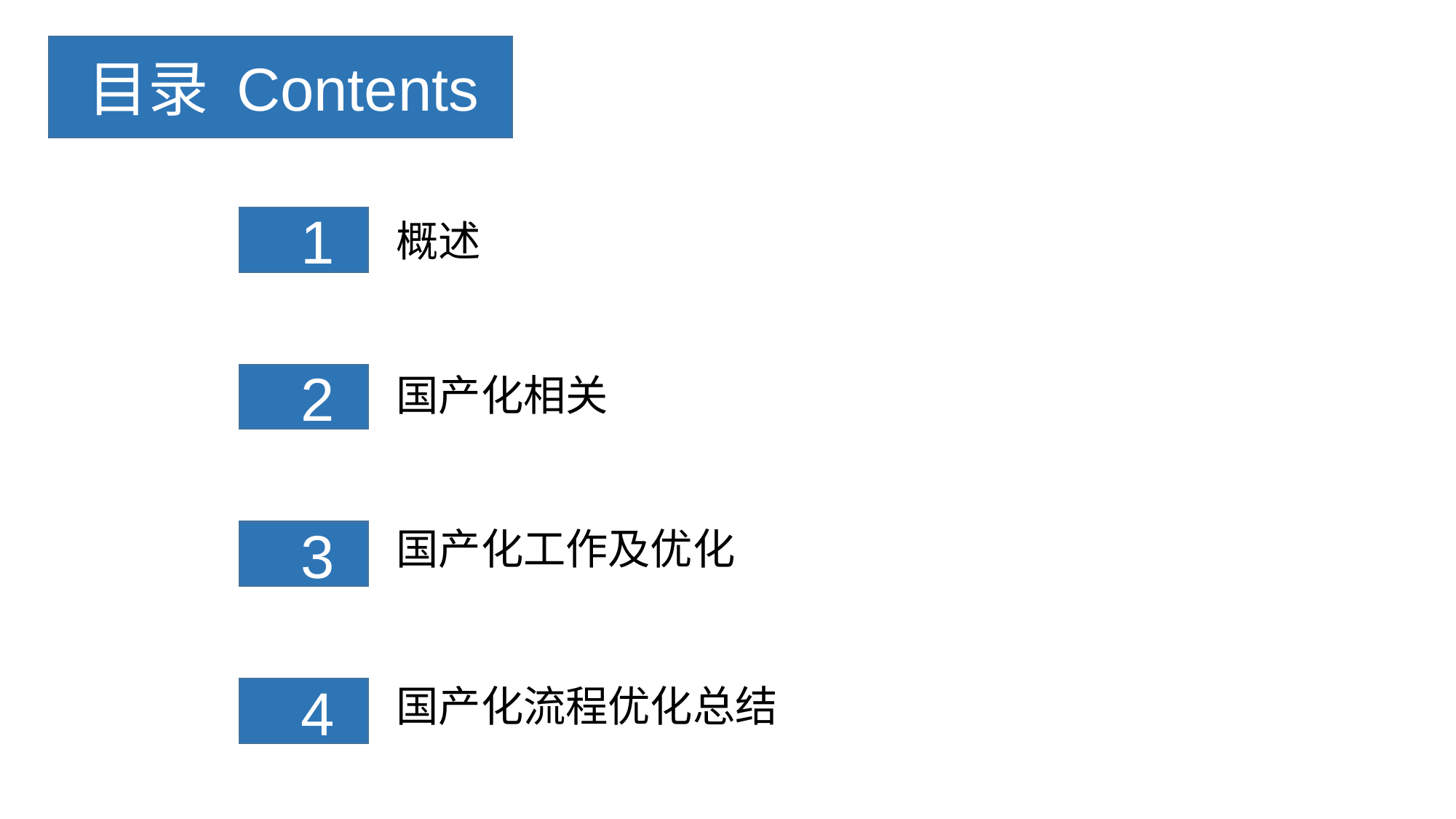

目录 Contents
概述
   1
国产化相关
   2
国产化工作及优化
   3
国产化流程优化总结
   4